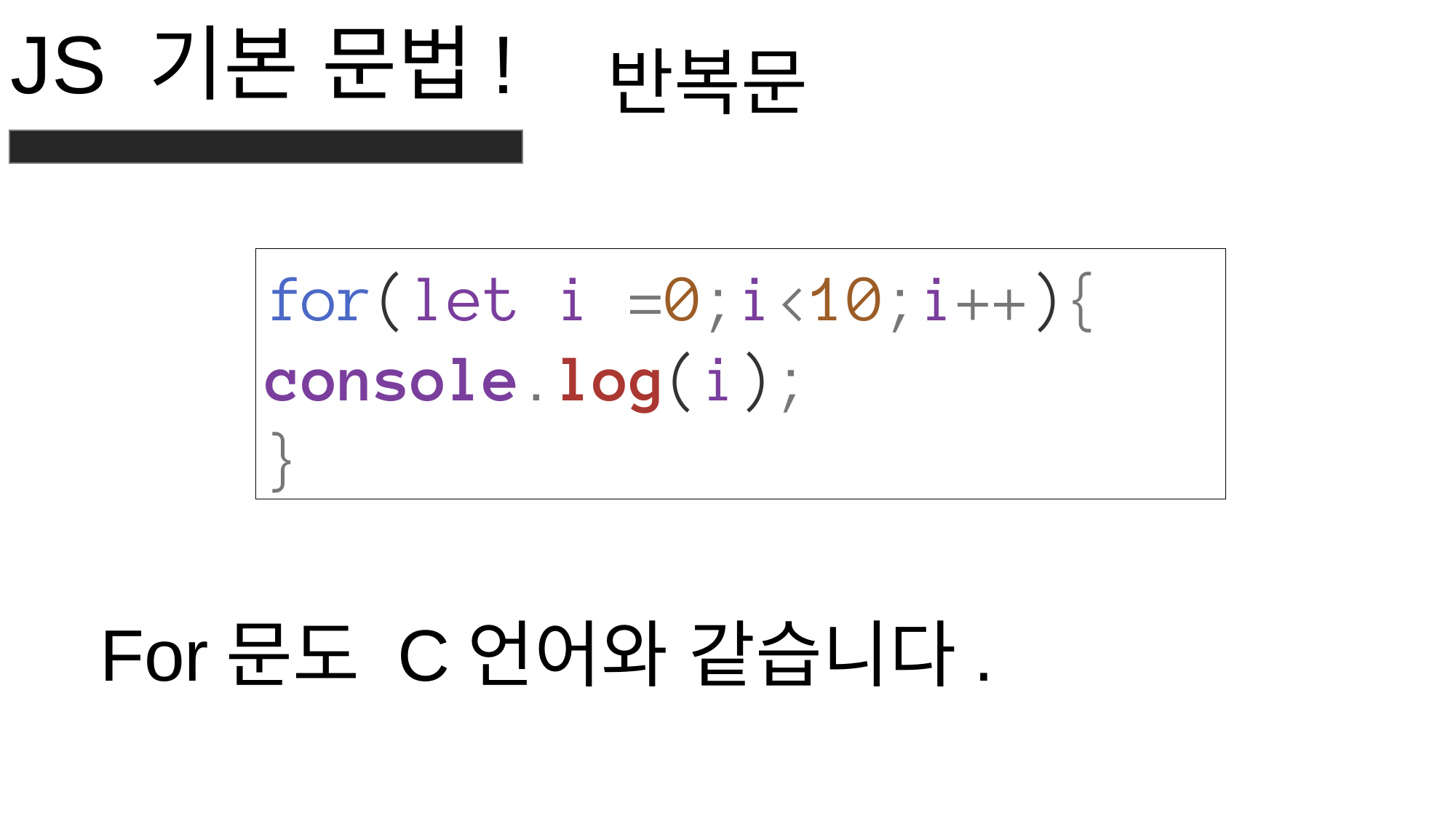

JS 기본 문법!
반복문

for(let i =0;i<10;i++){
console.log(i);
}
For문도 C언어와 같습니다.